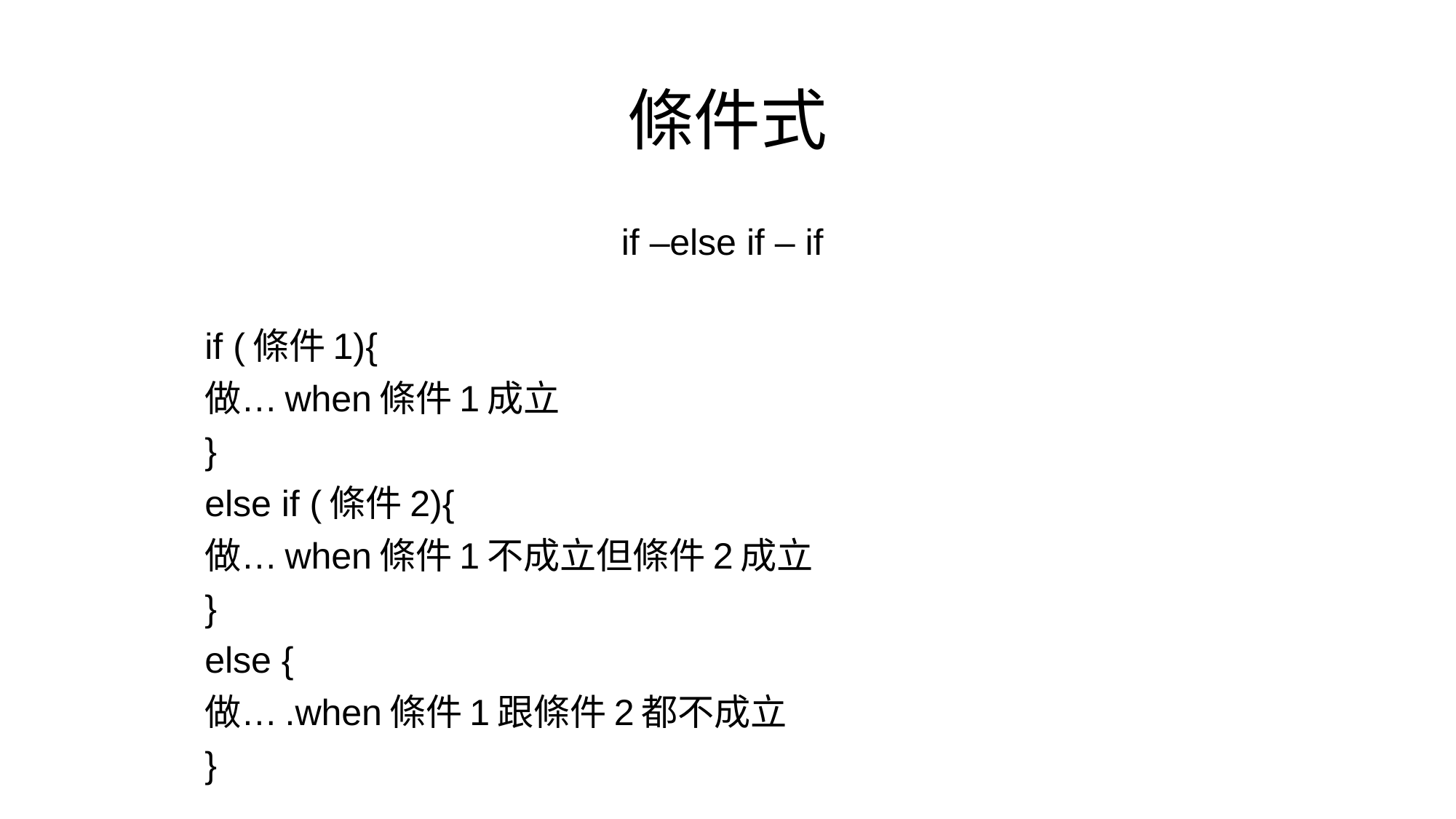

# 條件式
if –else if – if

				if (條件1){
					做…when條件1成立
				}
				else if (條件2){
					做…when條件1不成立但條件2成立
				}
				else {
					做….when條件1跟條件2都不成立
				}